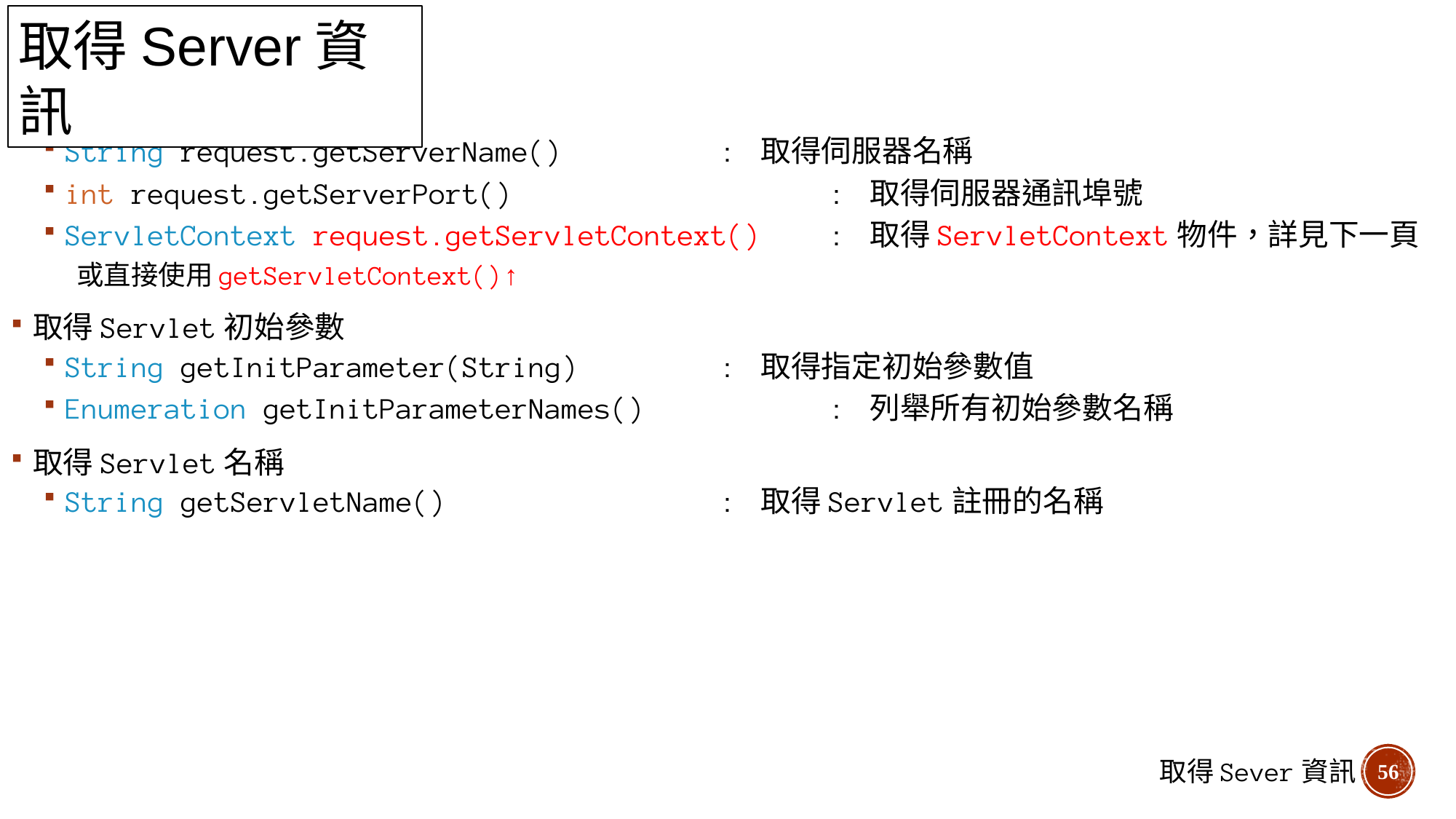

取得Server資訊
 取得Server主機的資訊
String request.getServerName()		: 取得伺服器名稱
int request.getServerPort()			: 取得伺服器通訊埠號
ServletContext request.getServletContext()	: 取得ServletContext物件，詳見下一頁
或直接使用getServletContext()↑
取得Servlet初始參數
String getInitParameter(String)		: 取得指定初始參數值
Enumeration getInitParameterNames()		: 列舉所有初始參數名稱
取得Servlet名稱
String getServletName()			: 取得Servlet註冊的名稱
取得Sever資訊
56